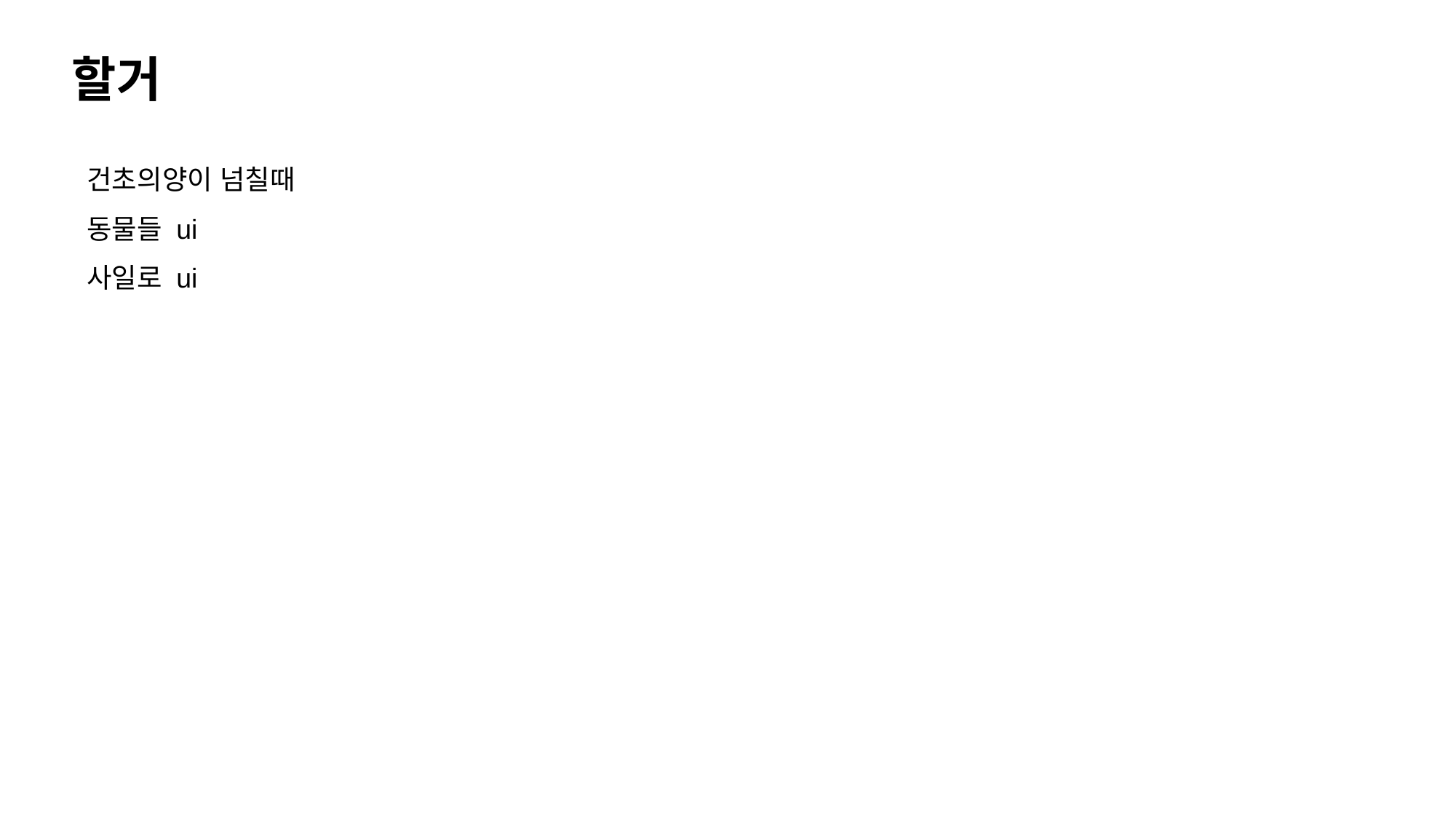

할거
건초의양이 넘칠때
동물들 ui
사일로 ui